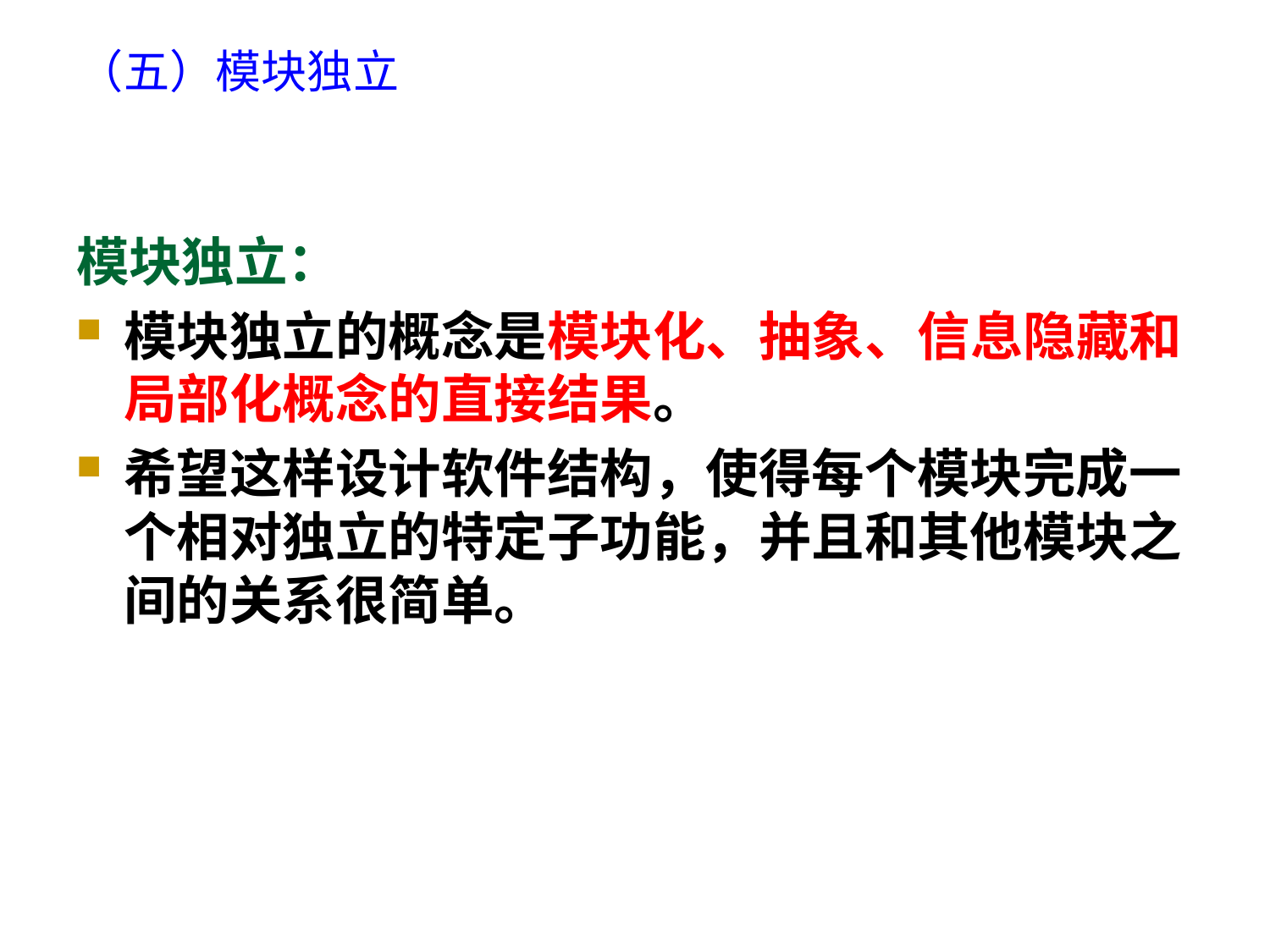

模块独立：
模块独立的概念是模块化、抽象、信息隐藏和局部化概念的直接结果。
希望这样设计软件结构，使得每个模块完成一个相对独立的特定子功能，并且和其他模块之间的关系很简单。
（五）模块独立